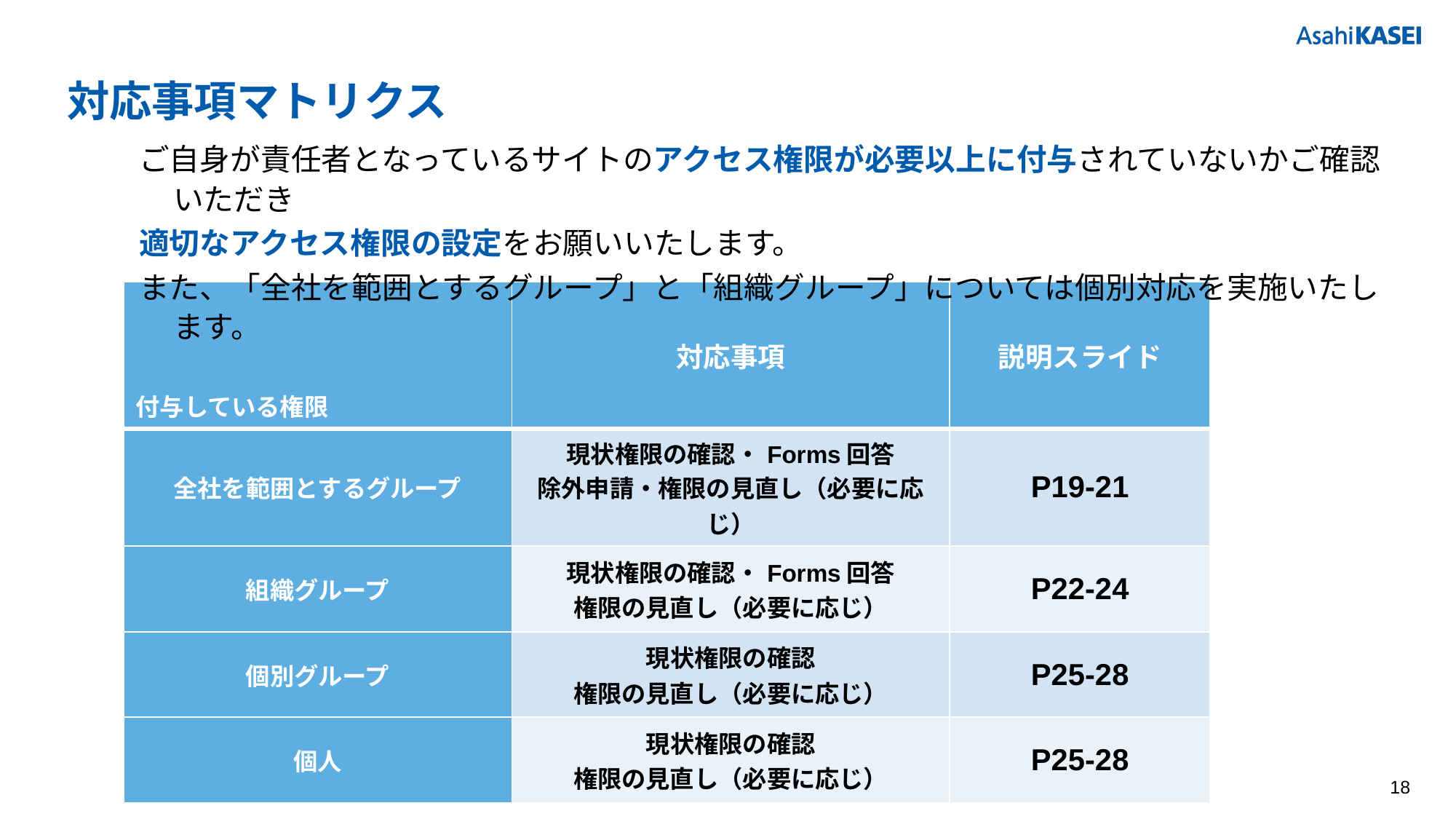

# 対応事項マトリクス
ご自身が責任者となっているサイトのアクセス権限が必要以上に付与されていないかご確認いただき
適切なアクセス権限の設定をお願いいたします。
また、「全社を範囲とするグループ」と「組織グループ」については個別対応を実施いたします。
| 付与している権限 | 対応事項 | 説明スライド |
| --- | --- | --- |
| 全社を範囲とするグループ | 現状権限の確認・Forms回答 除外申請・権限の見直し（必要に応じ） | P19-21 |
| 組織グループ | 現状権限の確認・Forms回答 権限の見直し（必要に応じ） | P22-24 |
| 個別グループ | 現状権限の確認 権限の見直し（必要に応じ） | P25-28 |
| 個人 | 現状権限の確認 権限の見直し（必要に応じ） | P25-28 |
18